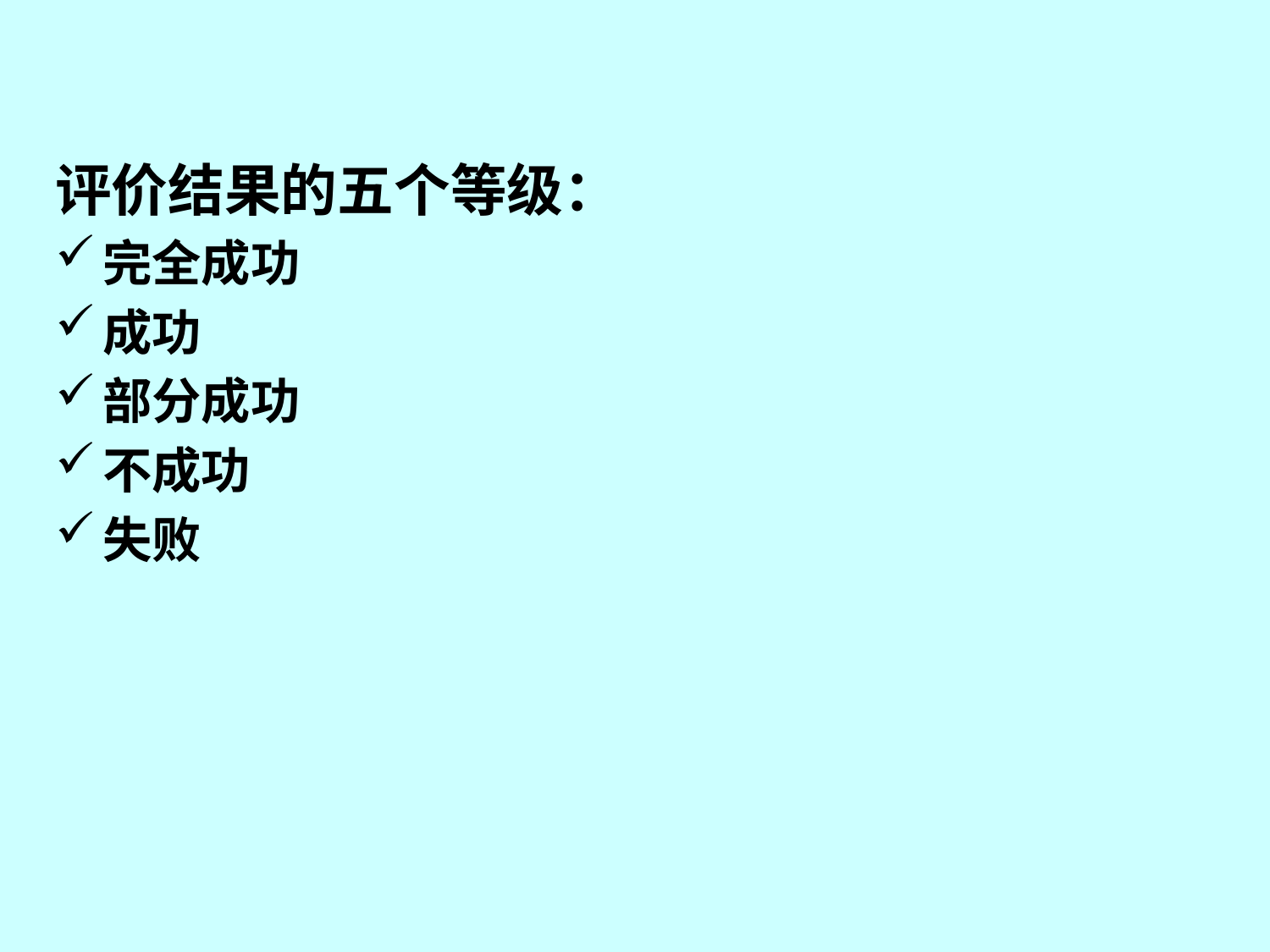

#
评价结果的五个等级：
完全成功
成功
部分成功
不成功
失败